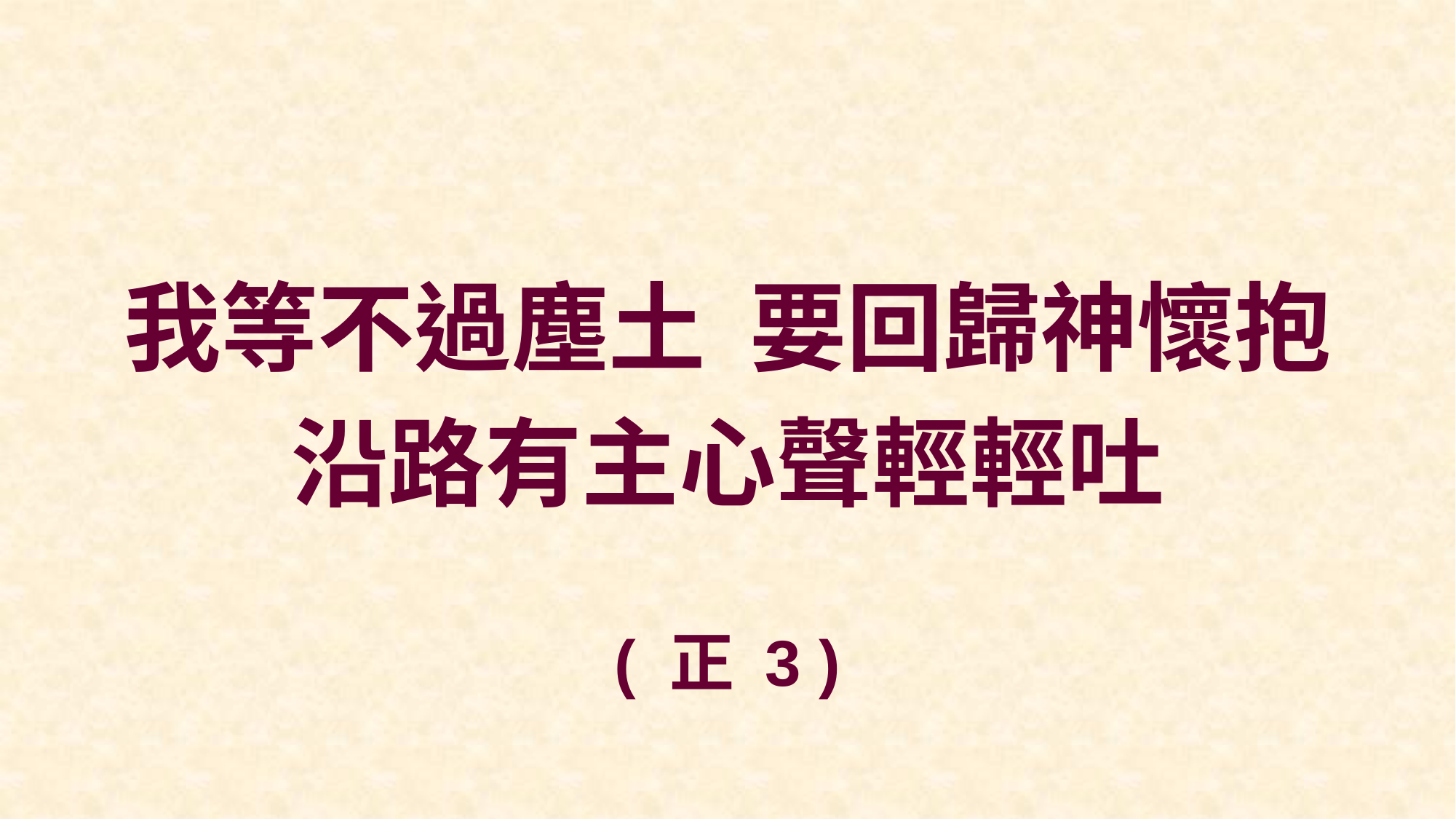

我等不過塵土  要回歸神懷抱
沿路有主心聲輕輕吐
( 正 3 )